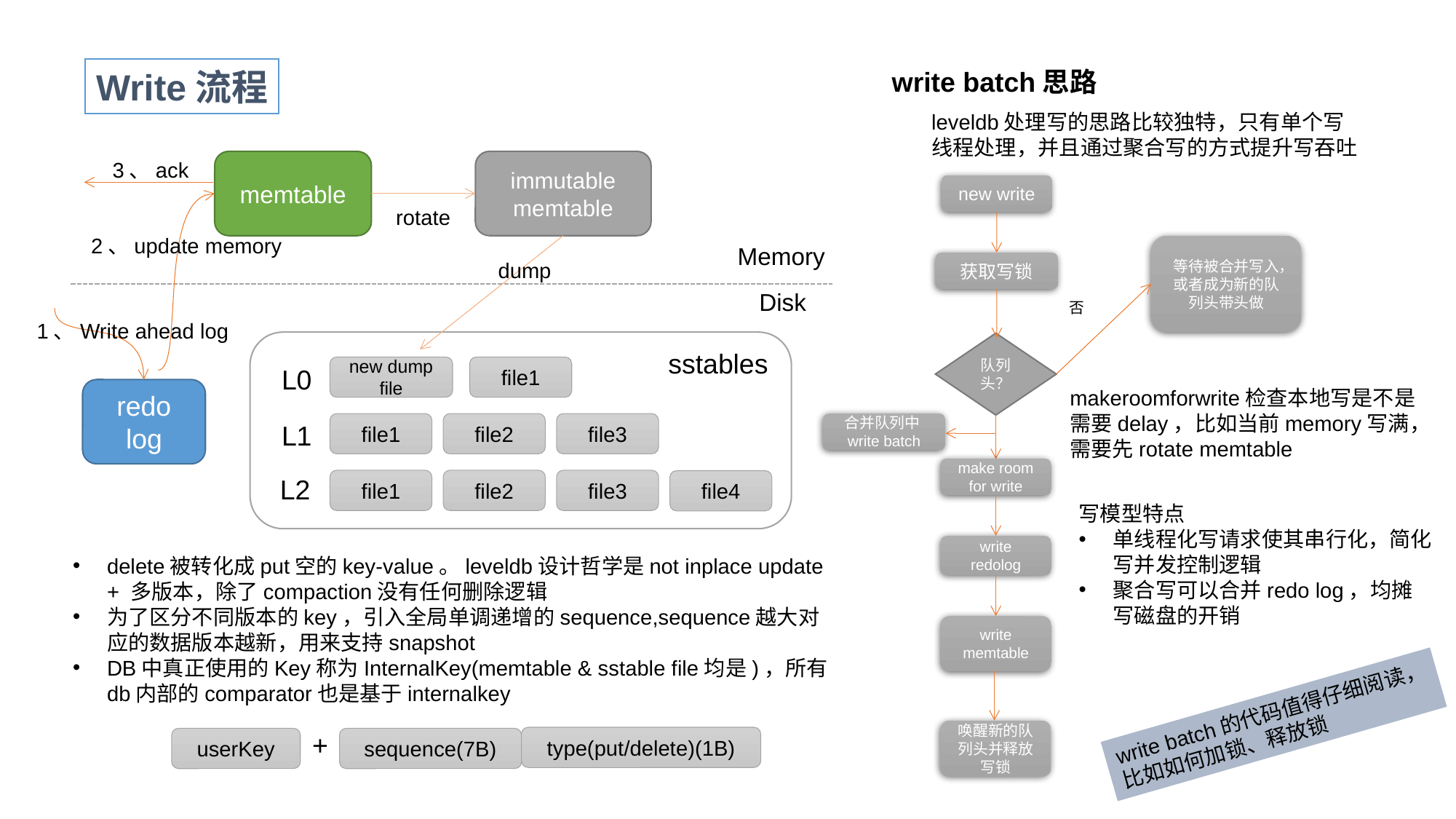

Write流程
write batch思路
leveldb处理写的思路比较独特，只有单个写
线程处理，并且通过聚合写的方式提升写吞吐
memtable
immutable
memtable
3、ack
new write
rotate
2、update memory
Memory
等待被合并写入，或者成为新的队列头带头做
dump
获取写锁
Disk
否
1、Write ahead log

队列头？
sstables
L0
new dump file
file1
redo log
makeroomforwrite检查本地写是不是
需要delay，比如当前memory写满，
需要先rotate memtable
L1
file1
file2
file3
合并队列中write batch
make room for write
L2
file1
file2
file3
file4
写模型特点
单线程化写请求使其串行化，简化写并发控制逻辑
聚合写可以合并redo log，均摊写磁盘的开销
write redolog
delete被转化成put空的key-value。leveldb设计哲学是not inplace update + 多版本，除了compaction没有任何删除逻辑
为了区分不同版本的key，引入全局单调递增的sequence,sequence越大对应的数据版本越新，用来支持snapshot
DB中真正使用的Key称为InternalKey(memtable & sstable file均是)，所有db内部的comparator也是基于internalkey
write memtable
write batch的代码值得仔细阅读，
比如如何加锁、释放锁
唤醒新的队列头并释放写锁
+
type(put/delete)(1B)
userKey
sequence(7B)